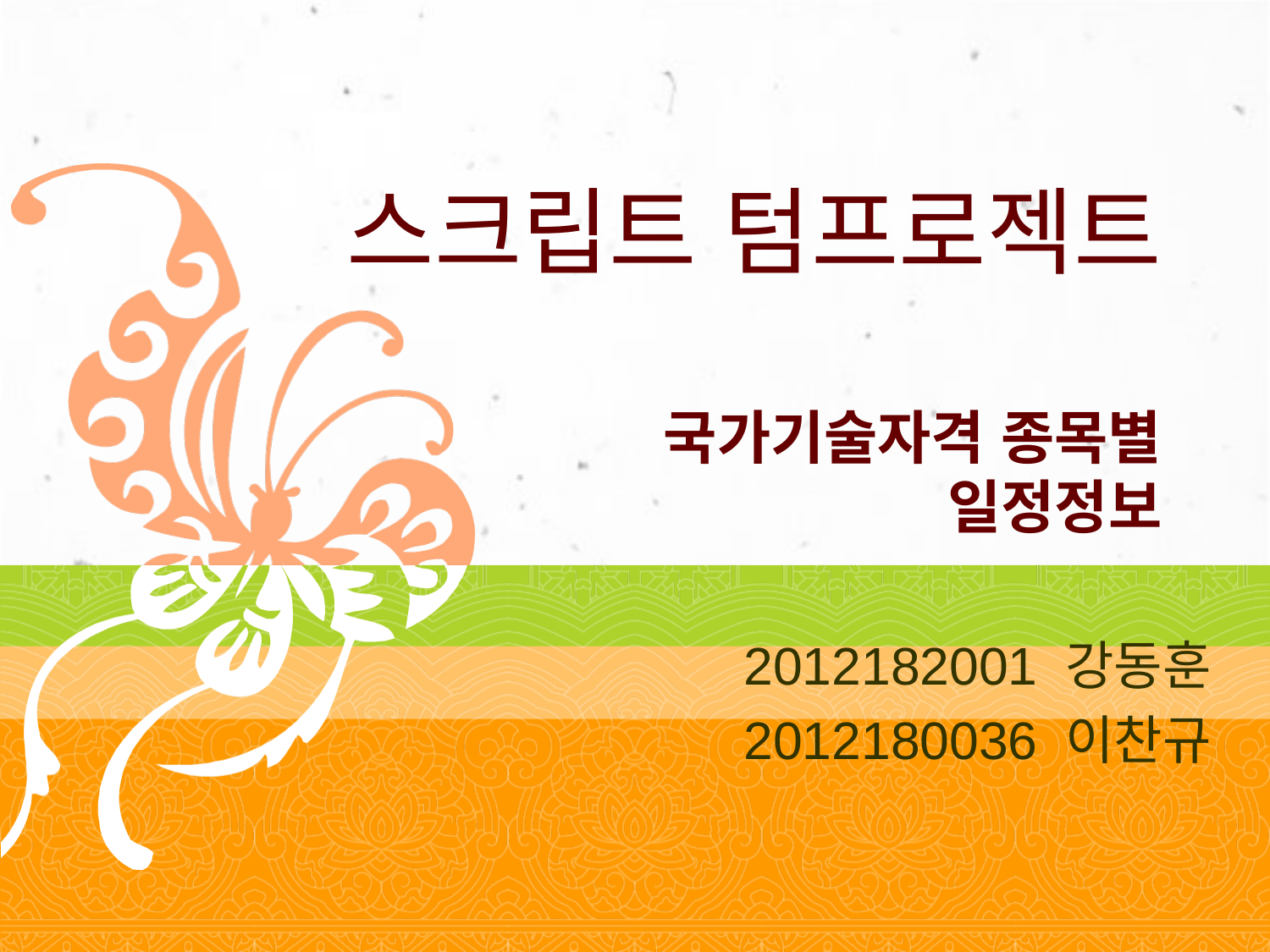

# 스크립트 텀프로젝트 국가기술자격 종목별 일정정보
2012182001 강동훈
2012180036 이찬규